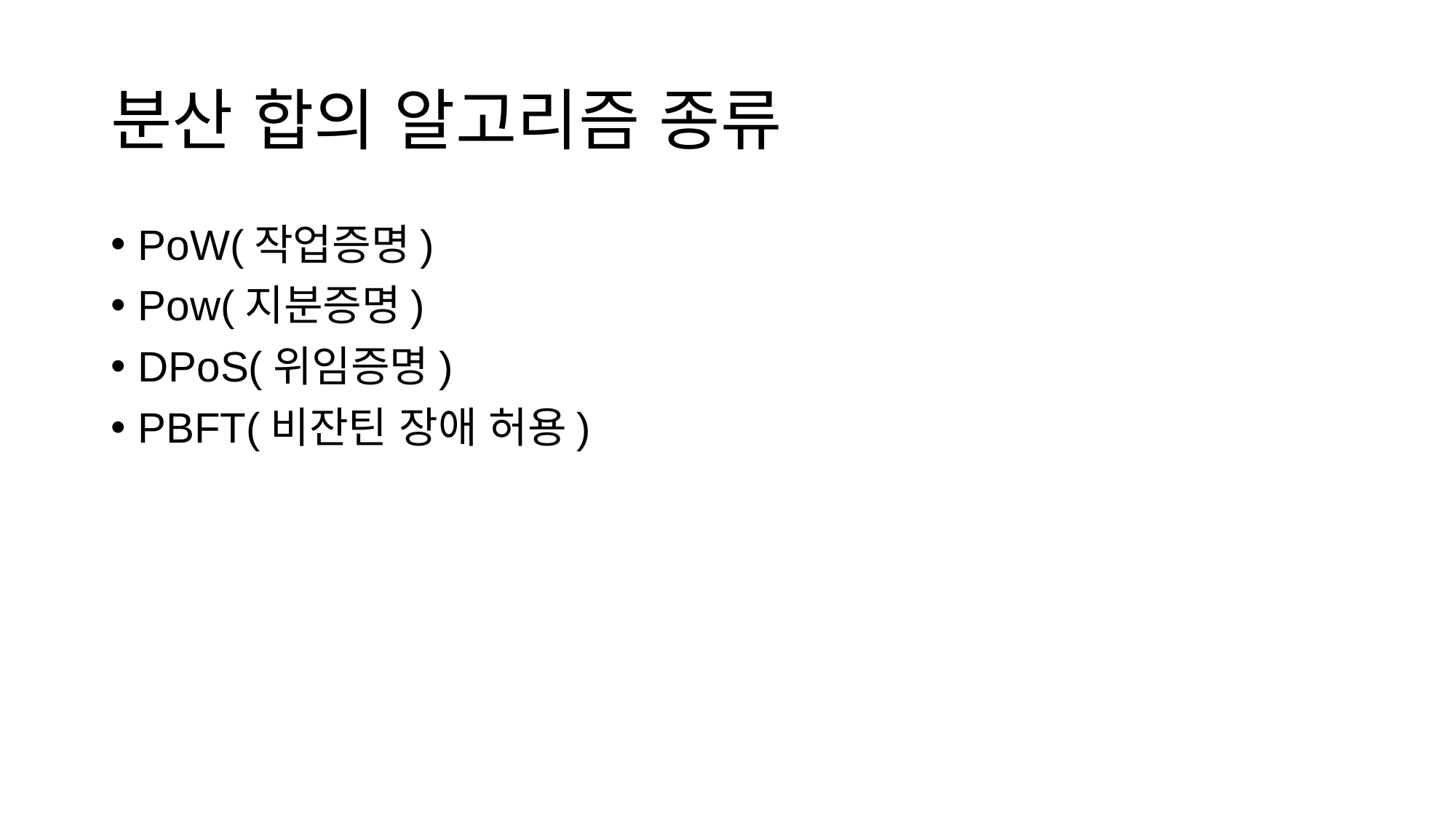

# 분산 합의 알고리즘 종류
PoW(작업증명)
Pow(지분증명)
DPoS(위임증명)
PBFT(비잔틴 장애 허용)